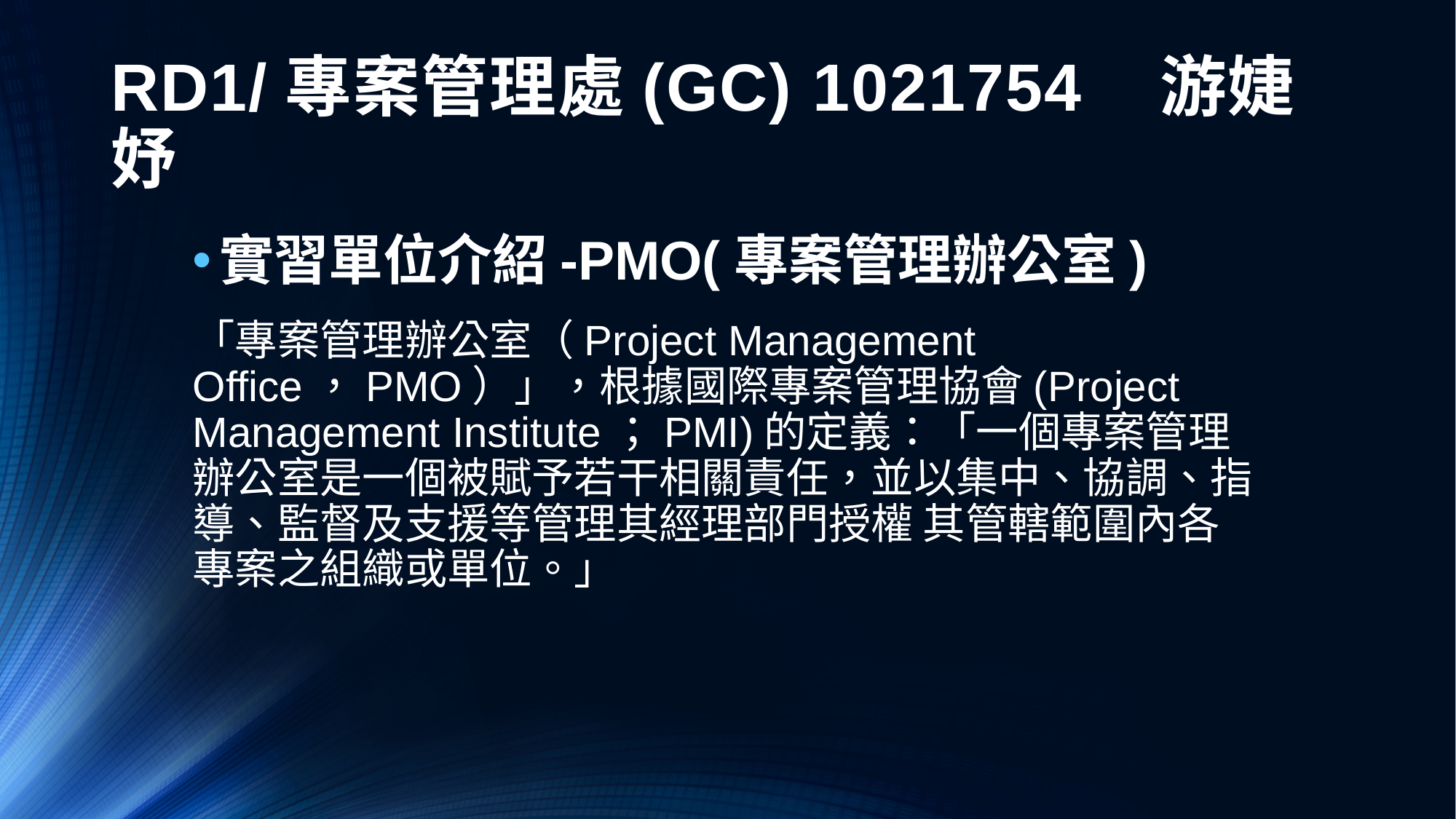

# RD1/專案管理處(GC) 1021754   游婕妤
實習單位介紹-PMO(專案管理辦公室)
「專案管理辦公室（Project Management Office，PMO）」，根據國際專案管理協會(Project Management Institute；PMI)的定義：「一個專案管理辦公室是一個被賦予若干相關責任，並以集中、協調、指導、監督及支援等管理其經理部門授權 其管轄範圍內各專案之組織或單位。」